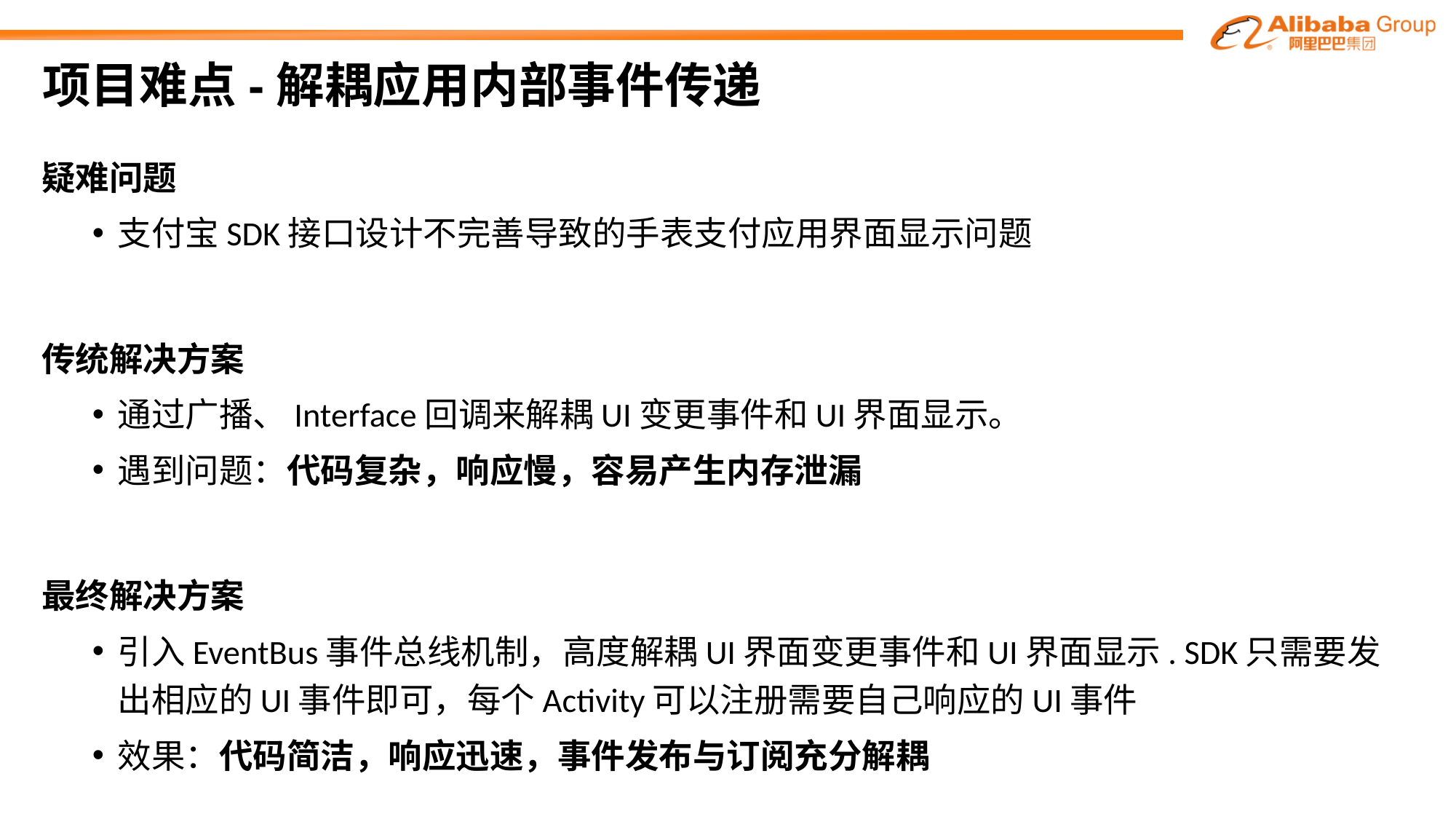

# 项目难点-解耦应用内部事件传递
疑难问题
支付宝SDK接口设计不完善导致的手表支付应用界面显示问题

传统解决方案
通过广播、Interface回调来解耦UI变更事件和UI界面显示。
遇到问题：代码复杂，响应慢，容易产生内存泄漏

最终解决方案
引入EventBus事件总线机制，高度解耦UI界面变更事件和UI界面显示. SDK只需要发出相应的UI事件即可，每个Activity可以注册需要自己响应的UI事件
效果：代码简洁，响应迅速，事件发布与订阅充分解耦